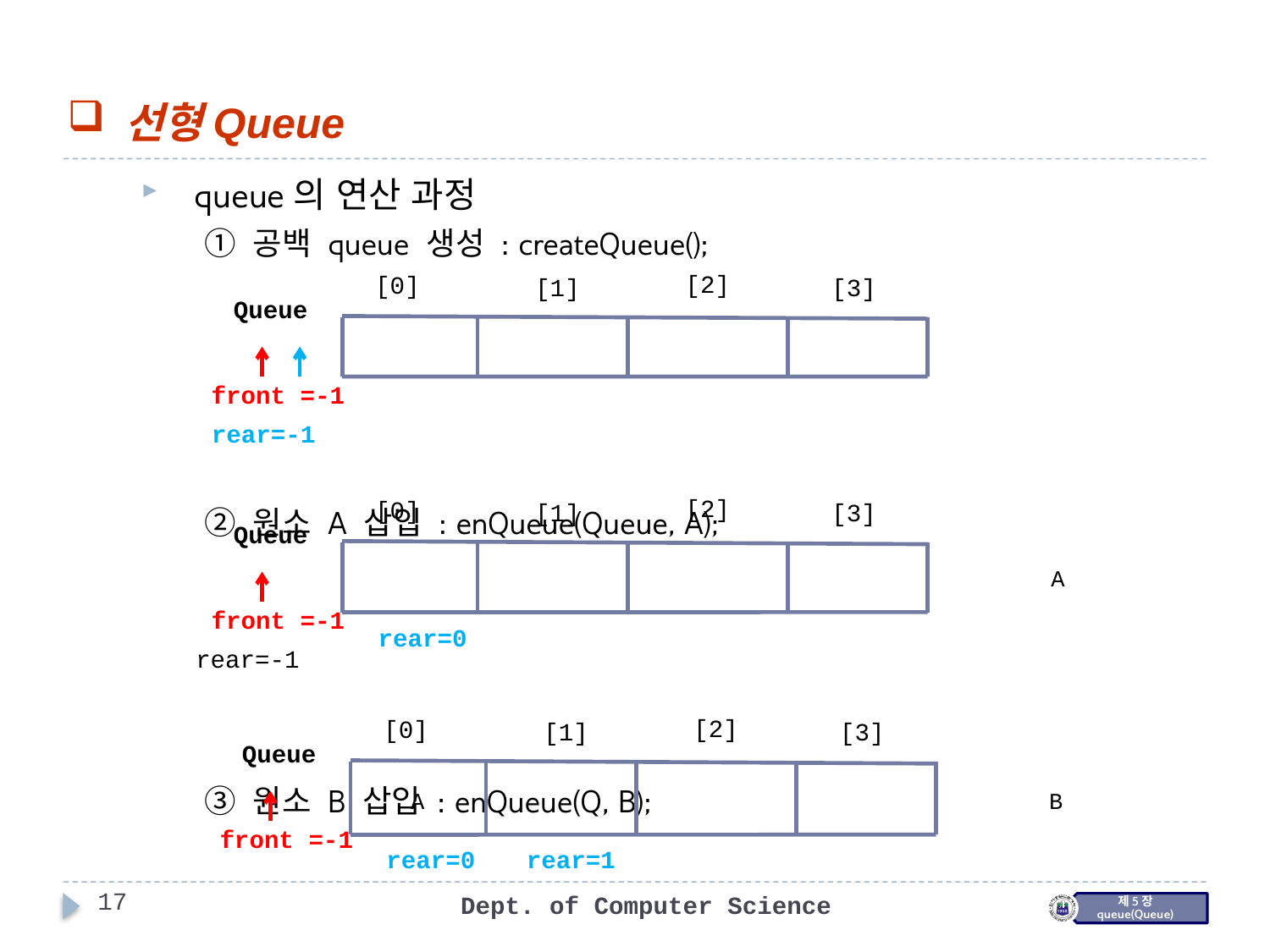

선형Queue
queue의 연산 과정
① 공백 queue 생성 : createQueue();

② 원소 A 삽입 : enQueue(Queue, A);

③ 원소 B 삽입 : enQueue(Q, B);
[2]
[0]
[1]
[3]
Queue
 front =-1
 rear=-1
[2]
[0]
[1]
[3]
Queue
A
 front =-1
 rear=0
 rear=-1
[2]
[0]
[1]
[3]
Queue
A
B
 front =-1
 rear=1
 rear=0
17
Dept. of Computer Science